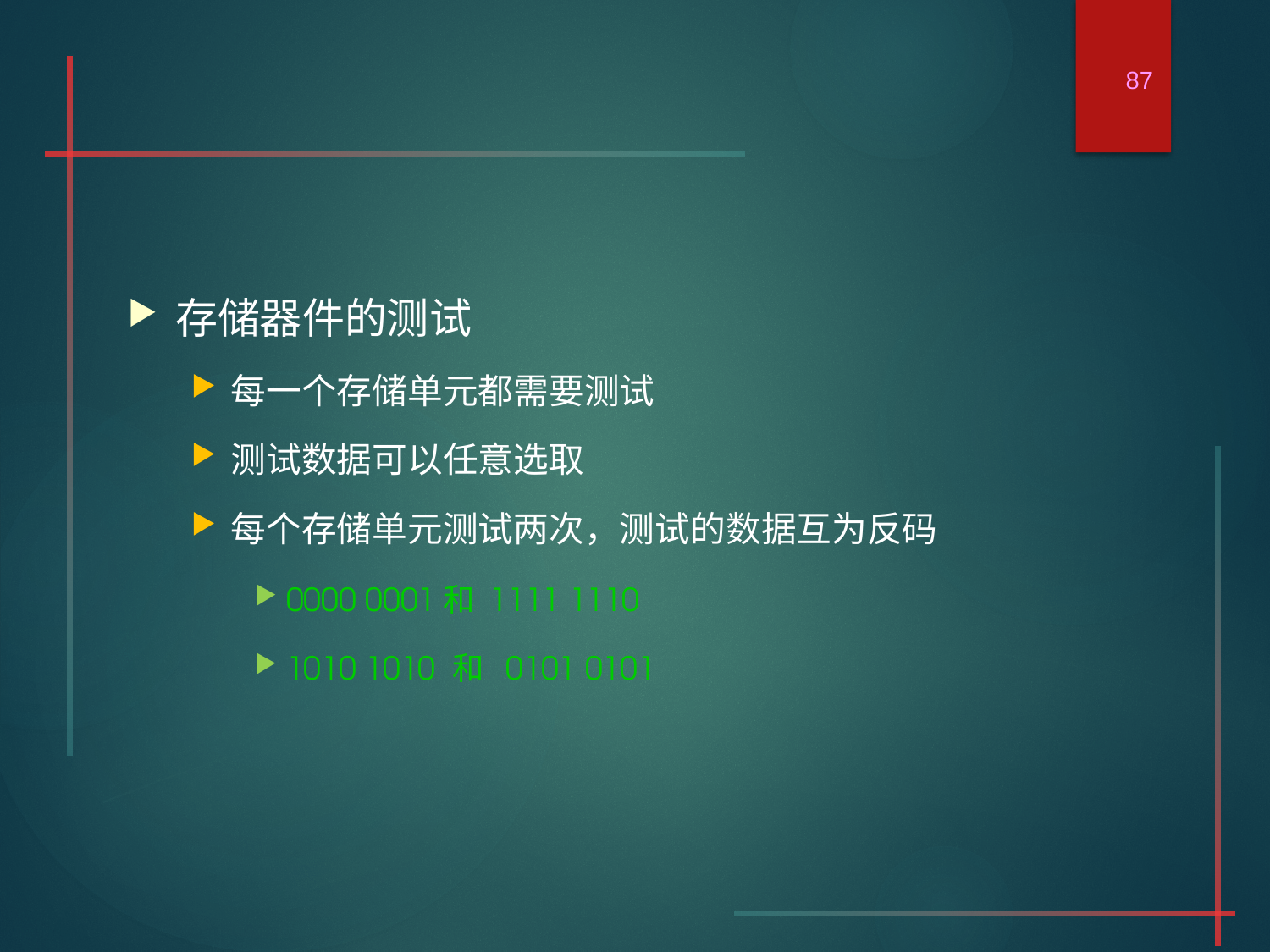

87
#
存储器件的测试
每一个存储单元都需要测试
测试数据可以任意选取
每个存储单元测试两次，测试的数据互为反码
0000 0001和 1111 1110
1010 1010 和  0101 0101